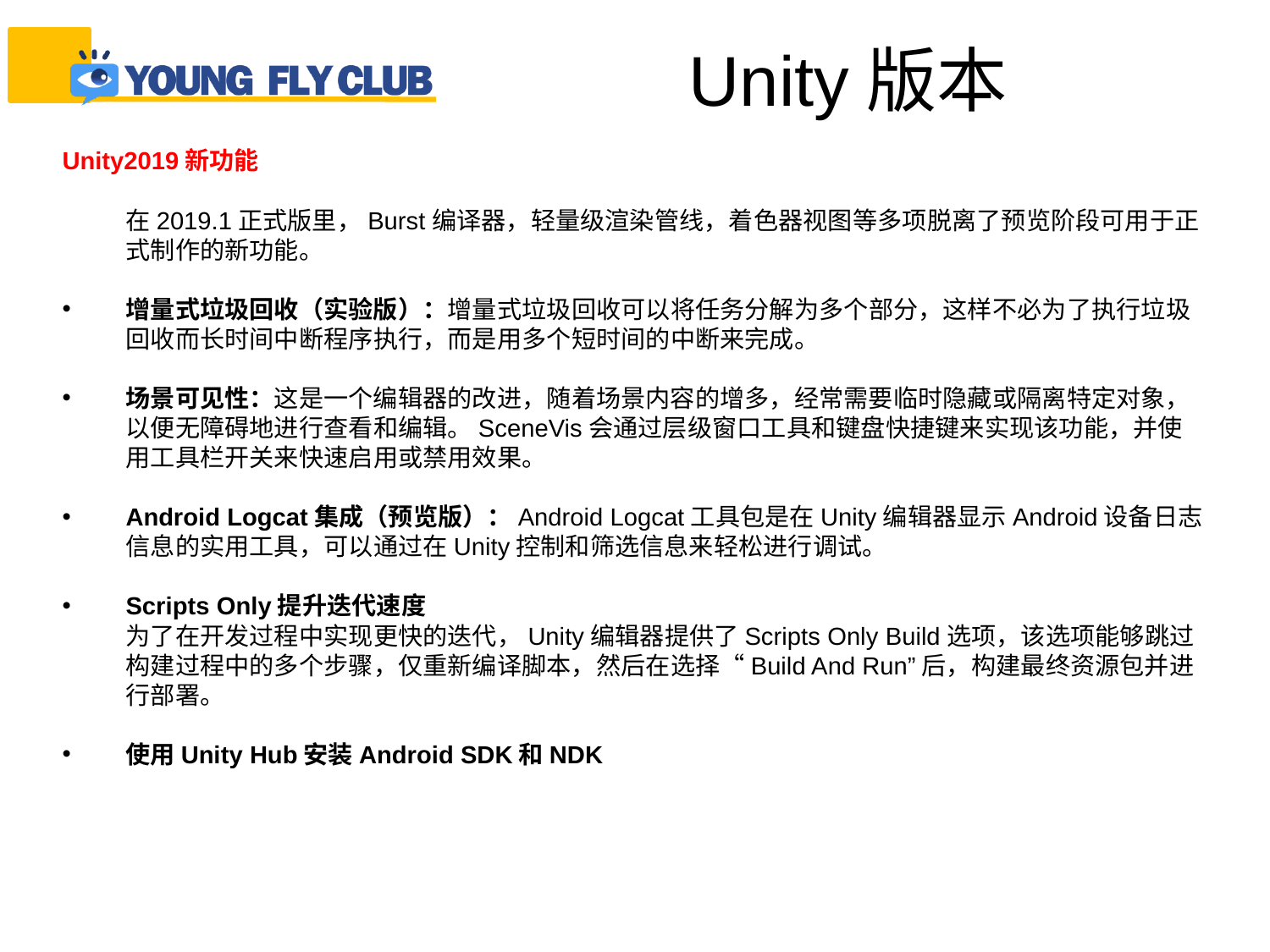

Unity版本

Unity2019新功能

	在2019.1正式版里，Burst编译器，轻量级渲染管线，着色器视图等多项脱离了预览阶段可用于正式制作的新功能。

增量式垃圾回收（实验版）：增量式垃圾回收可以将任务分解为多个部分，这样不必为了执行垃圾回收而长时间中断程序执行，而是用多个短时间的中断来完成。

场景可见性：这是一个编辑器的改进，随着场景内容的增多，经常需要临时隐藏或隔离特定对象，以便无障碍地进行查看和编辑。SceneVis会通过层级窗口工具和键盘快捷键来实现该功能，并使用工具栏开关来快速启用或禁用效果。

Android Logcat集成（预览版）：Android Logcat工具包是在Unity编辑器显示Android设备日志信息的实用工具，可以通过在Unity控制和筛选信息来轻松进行调试。

Scripts Only提升迭代速度
为了在开发过程中实现更快的迭代，Unity编辑器提供了Scripts Only Build选项，该选项能够跳过构建过程中的多个步骤，仅重新编译脚本，然后在选择“Build And Run”后，构建最终资源包并进行部署。

使用Unity Hub安装Android SDK和NDK